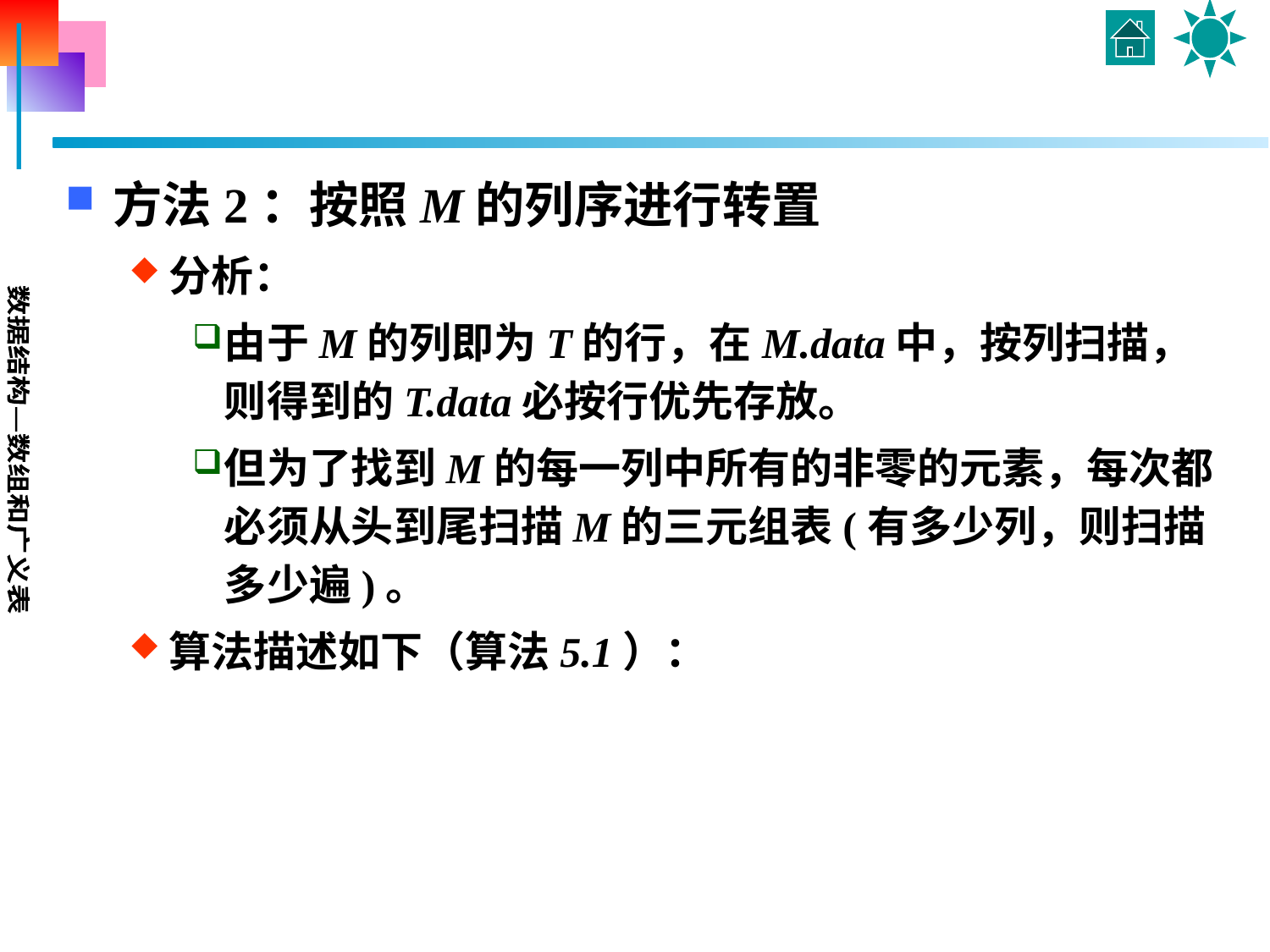

#
方法2：按照M的列序进行转置
分析：
由于M的列即为T的行，在M.data中，按列扫描，则得到的T.data必按行优先存放。
但为了找到M的每一列中所有的非零的元素，每次都必须从头到尾扫描M的三元组表(有多少列，则扫描多少遍)。
算法描述如下（算法5.1）：

49